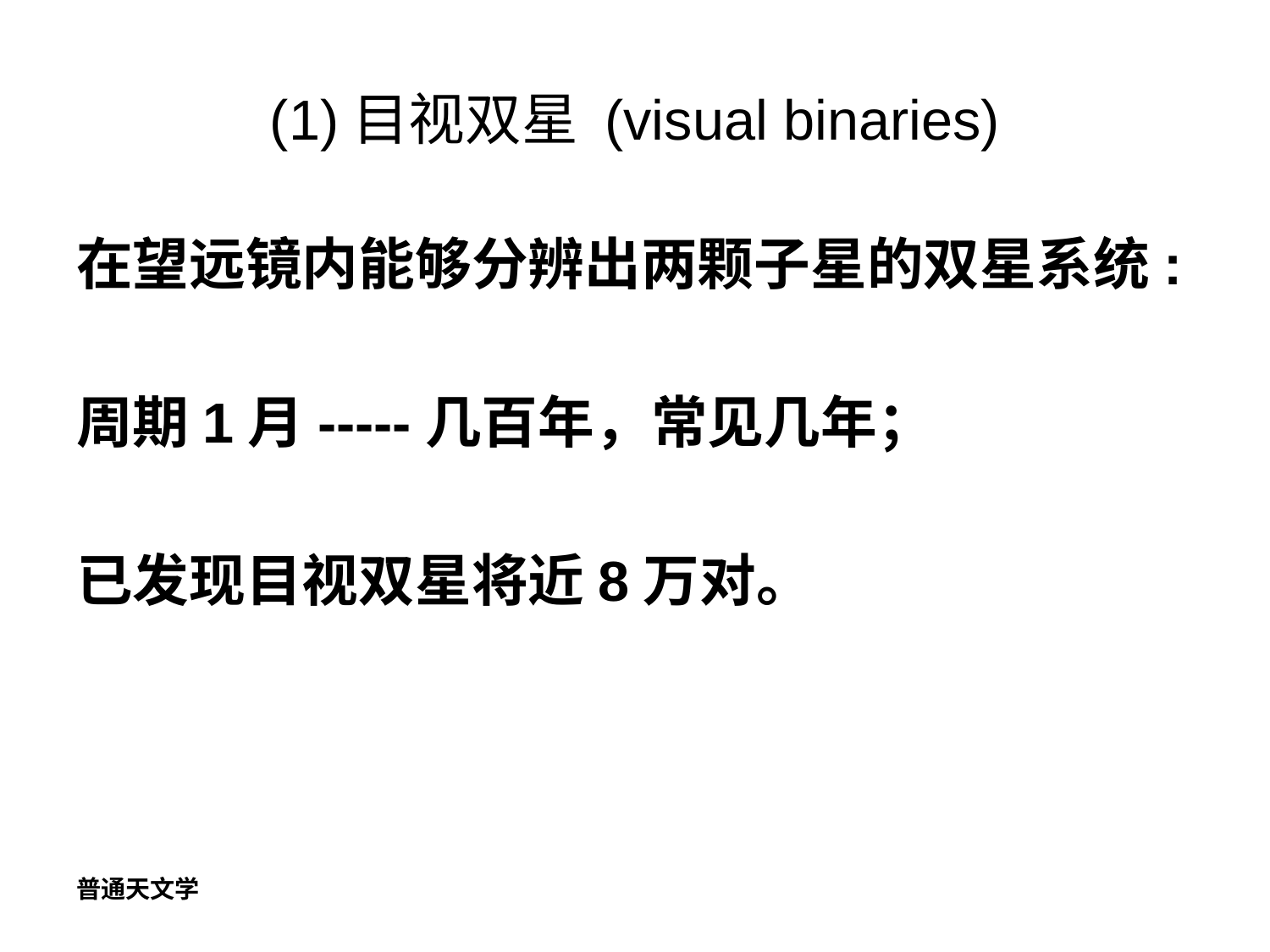

# (1)目视双星 (visual binaries)
在望远镜内能够分辨出两颗子星的双星系统:

周期1月-----几百年，常见几年；

已发现目视双星将近8万对。

普通天文学